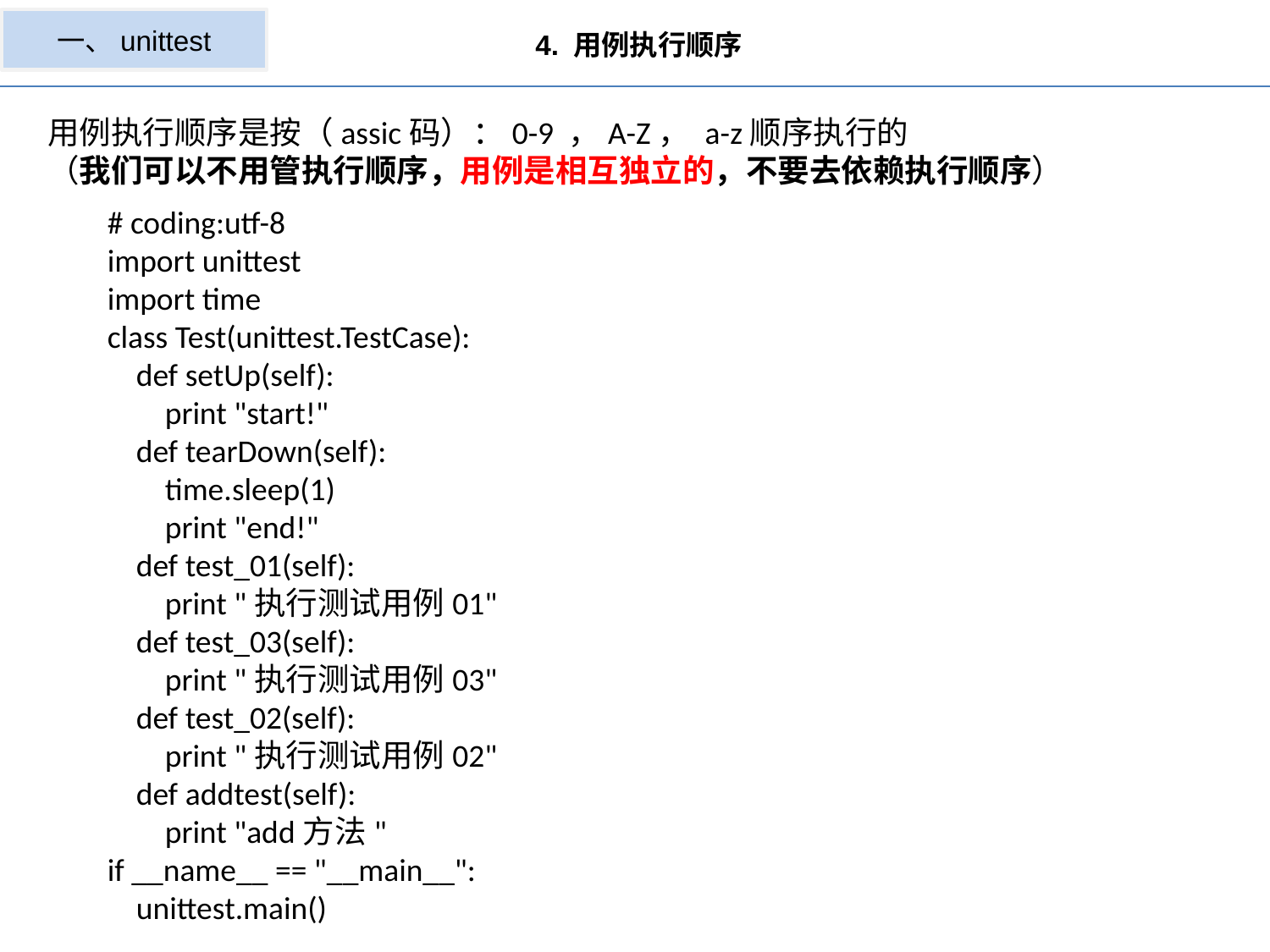

一、unittest
4. 用例执行顺序
用例执行顺序是按（assic码）：0-9 ，A-Z， a-z顺序执行的
（我们可以不用管执行顺序，用例是相互独立的，不要去依赖执行顺序）
# coding:utf-8 import unittest import time class Test(unittest.TestCase):     def setUp(self):         print "start!"     def tearDown(self):         time.sleep(1)         print "end!"     def test_01(self):         print "执行测试用例01"     def test_03(self):         print "执行测试用例03"     def test_02(self):         print "执行测试用例02"     def addtest(self):         print "add方法" if __name__ == "__main__":     unittest.main()